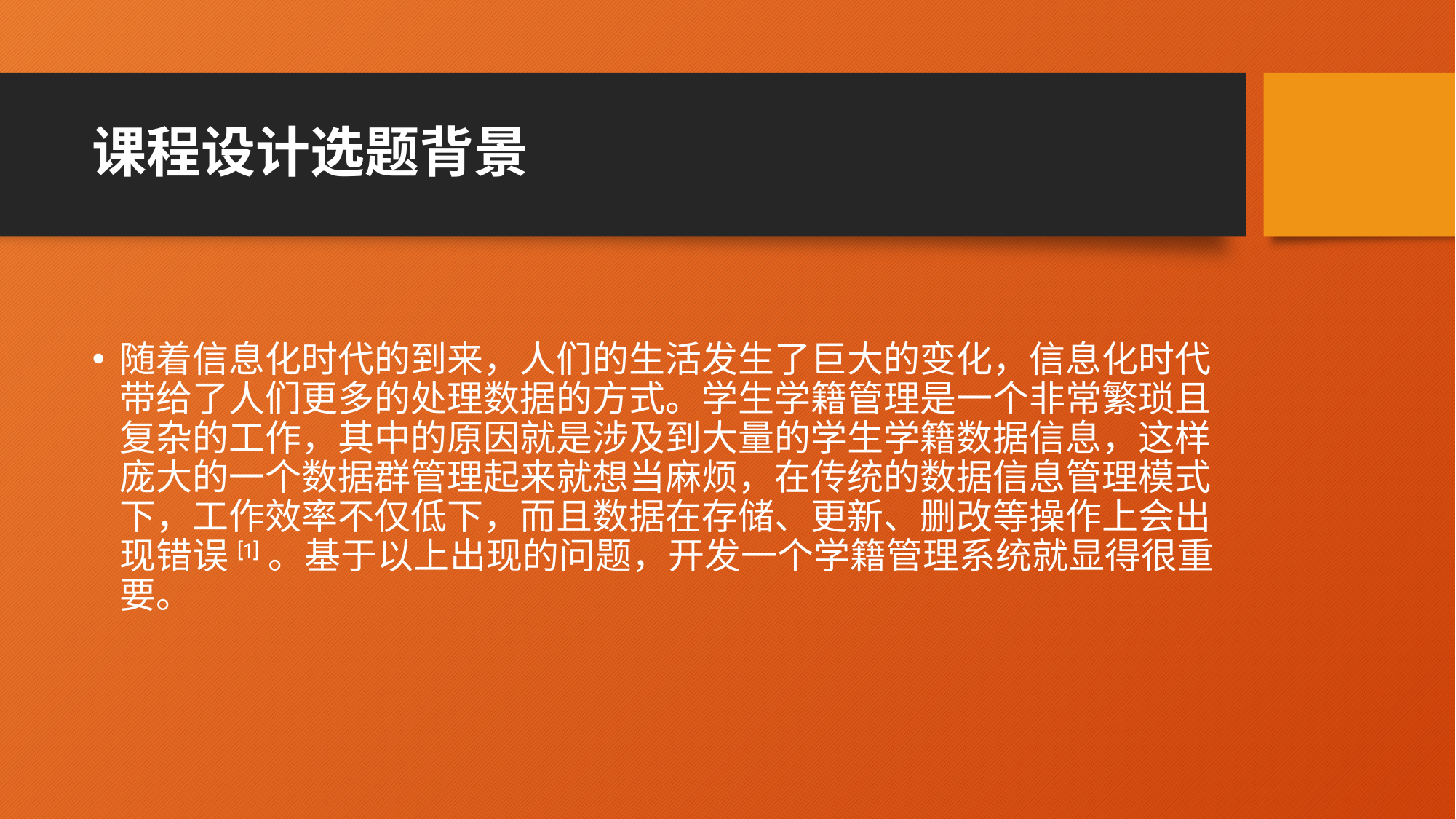

# 课程设计选题背景
随着信息化时代的到来，人们的生活发生了巨大的变化，信息化时代带给了人们更多的处理数据的方式。学生学籍管理是一个非常繁琐且复杂的工作，其中的原因就是涉及到大量的学生学籍数据信息，这样庞大的一个数据群管理起来就想当麻烦，在传统的数据信息管理模式下，工作效率不仅低下，而且数据在存储、更新、删改等操作上会出现错误[1]。基于以上出现的问题，开发一个学籍管理系统就显得很重要。